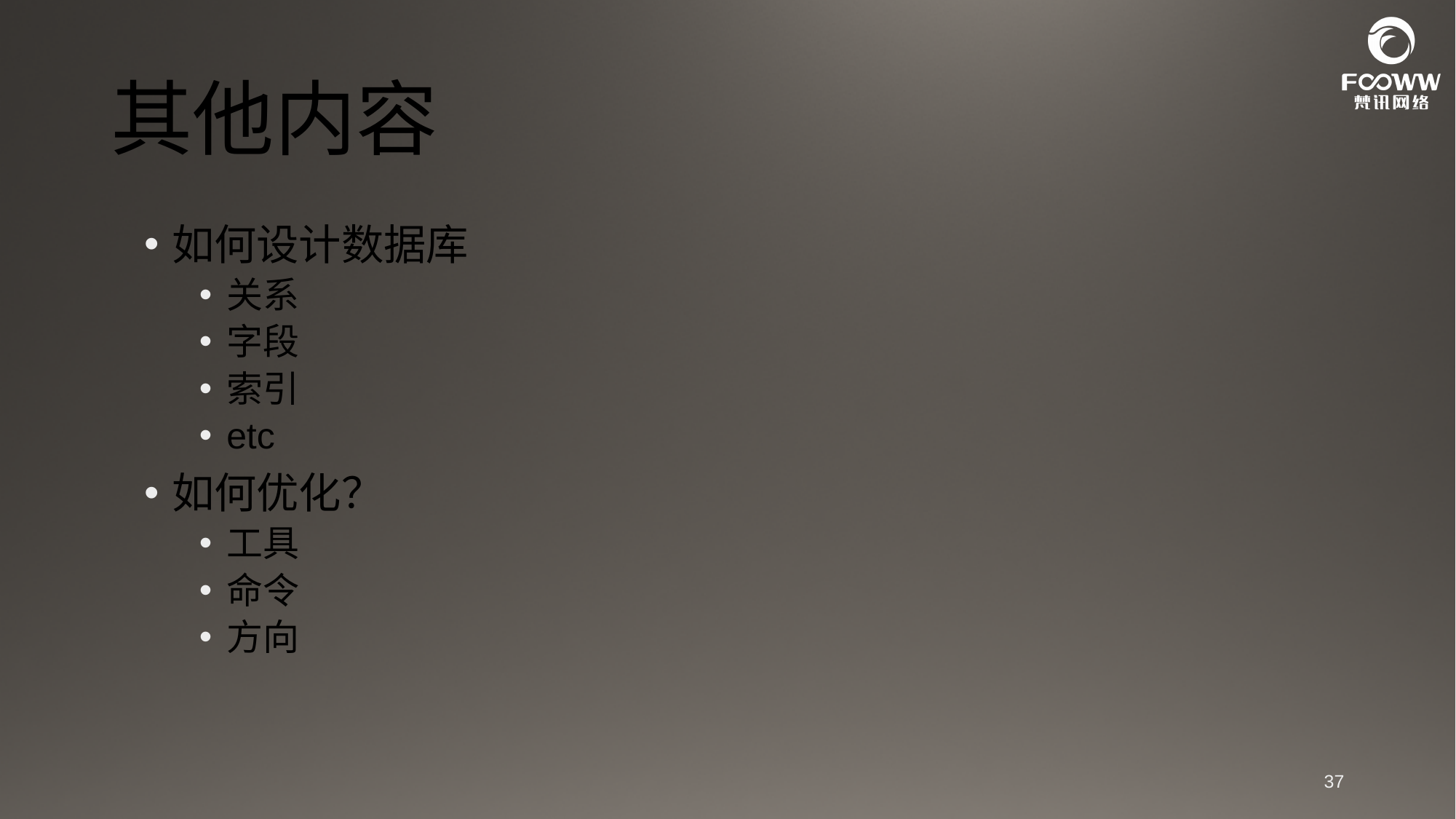

# 其他内容
如何设计数据库
关系
字段
索引
etc
如何优化？
工具
命令
方向

37